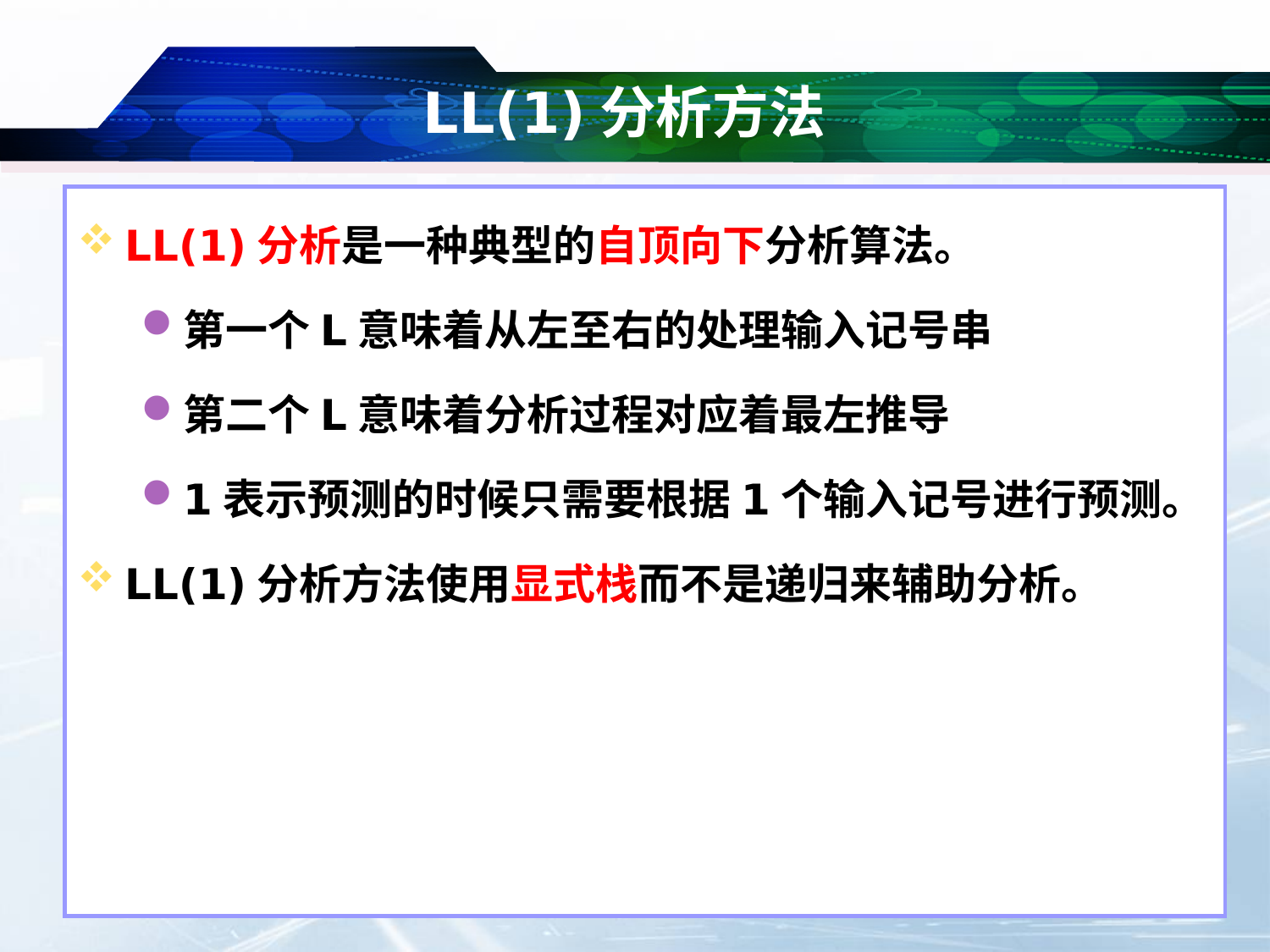

# LL(1)分析方法
LL(1)分析是一种典型的自顶向下分析算法。
第一个L意味着从左至右的处理输入记号串
第二个L意味着分析过程对应着最左推导
1表示预测的时候只需要根据1个输入记号进行预测。
LL(1)分析方法使用显式栈而不是递归来辅助分析。